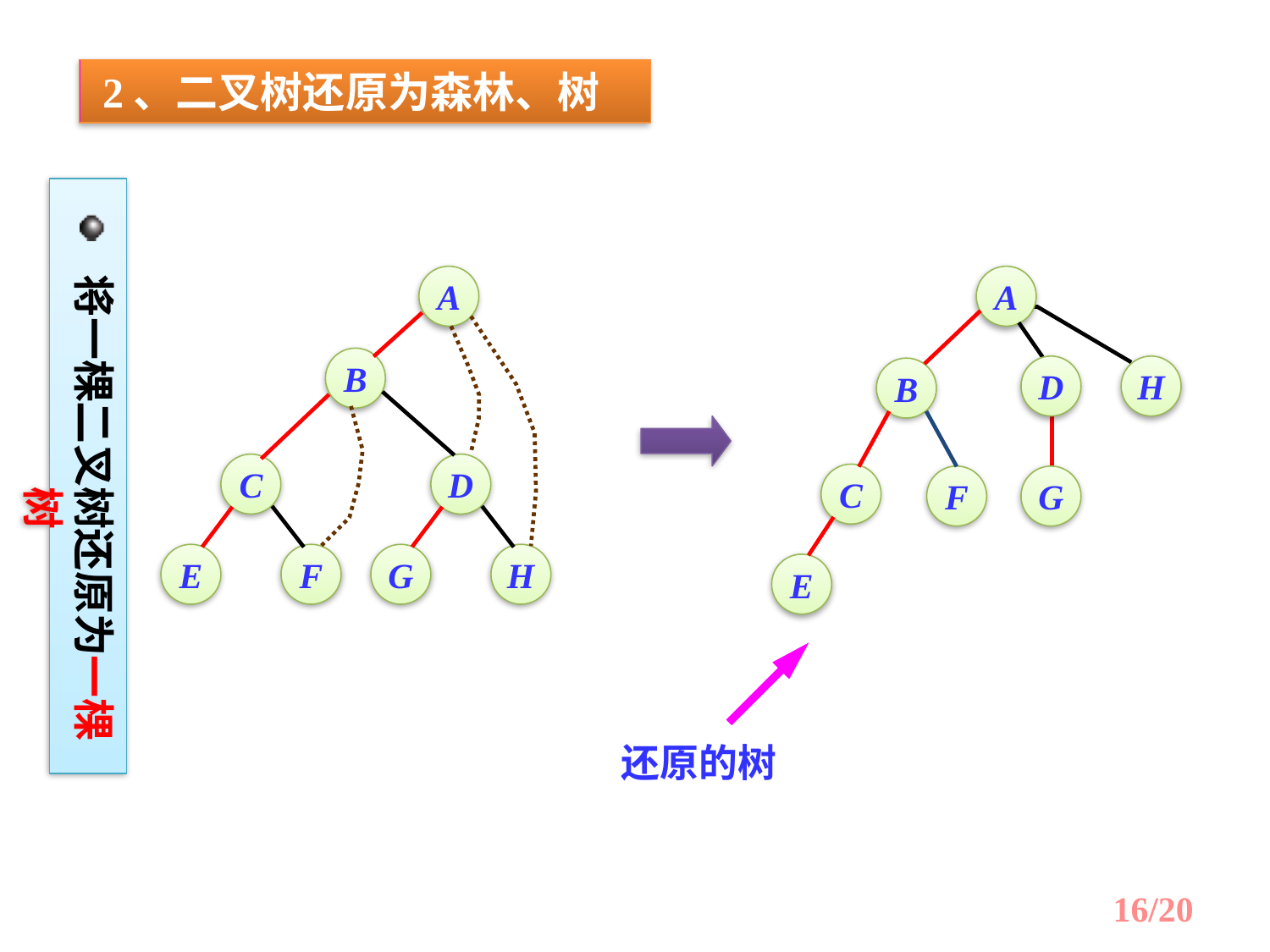

2、二叉树还原为森林、树
将一棵二叉树还原为一棵树
A
A

D
H
B

C
F
G

E

B

C
D

E
F
G
H

还原的树
16/20